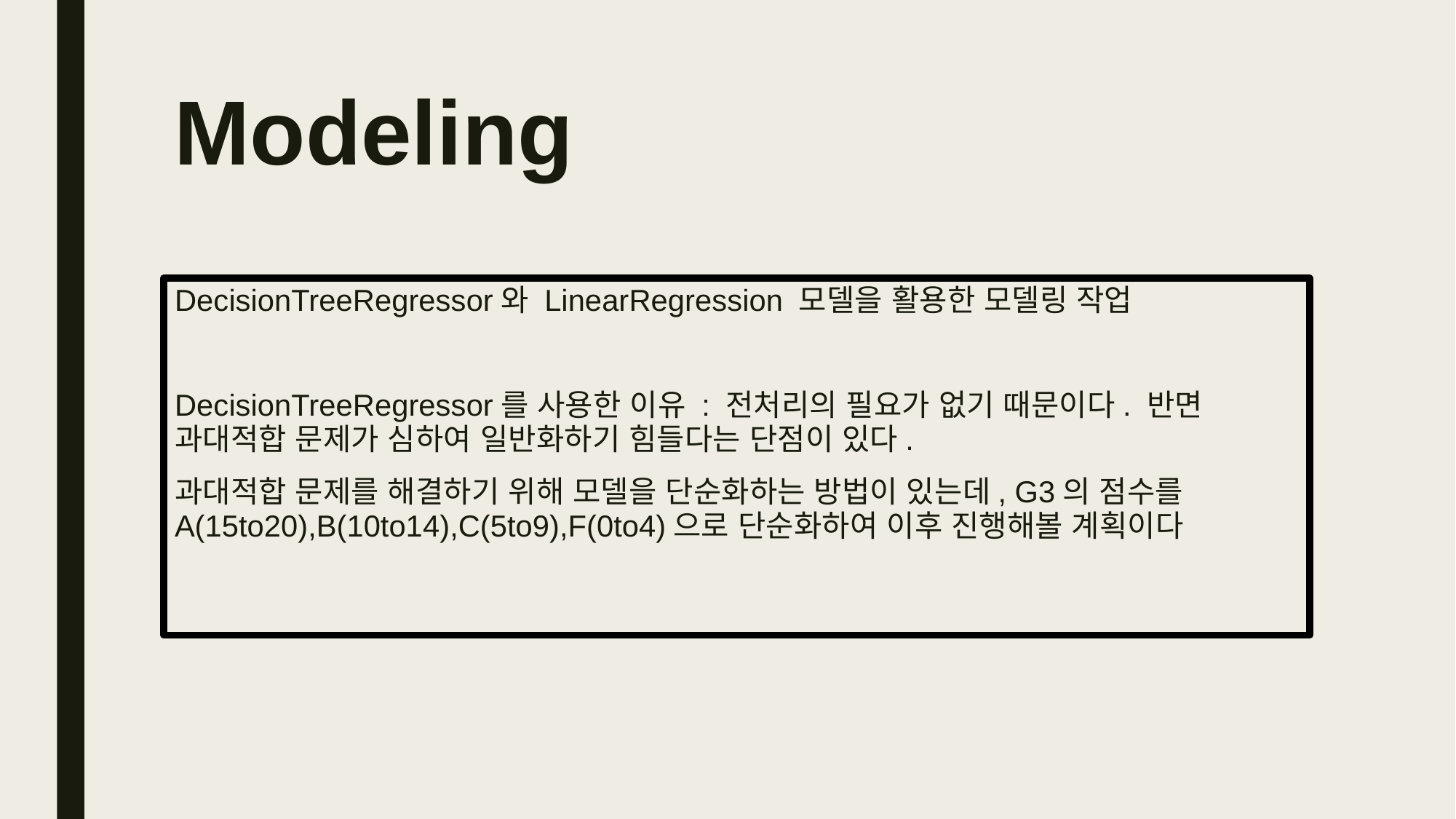

Modeling
DecisionTreeRegressor와 LinearRegression 모델을 활용한 모델링 작업

DecisionTreeRegressor를 사용한 이유 : 전처리의 필요가 없기 때문이다. 반면 과대적합 문제가 심하여 일반화하기 힘들다는 단점이 있다.
과대적합 문제를 해결하기 위해 모델을 단순화하는 방법이 있는데, G3의 점수를 A(15to20),B(10to14),C(5to9),F(0to4)으로 단순화하여 이후 진행해볼 계획이다